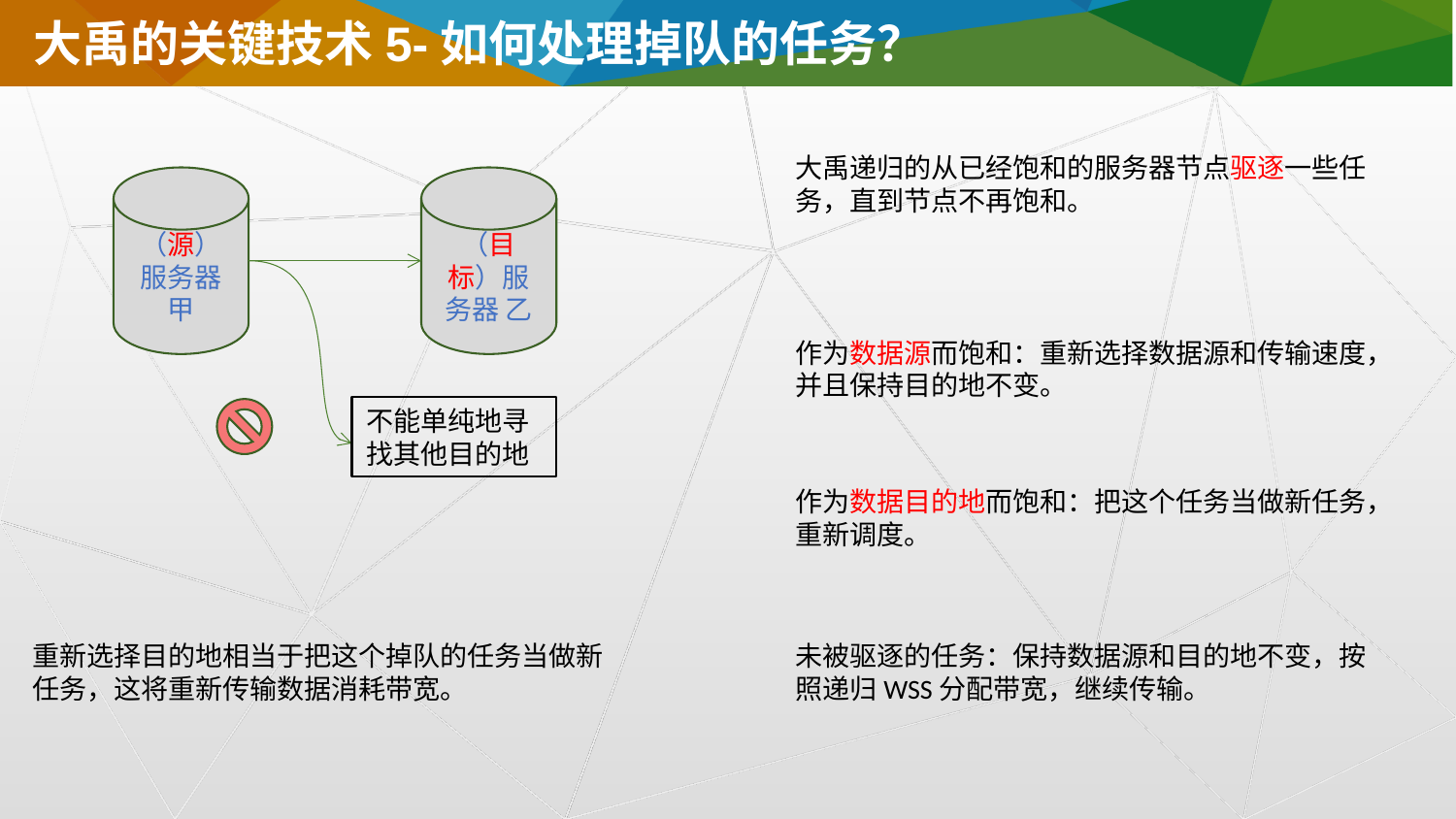

大禹的关键技术5-如何处理掉队的任务？

大禹递归的从已经饱和的服务器节点驱逐一些任务，直到节点不再饱和。
（源）服务器 甲
（目标）服务器 乙

不能单纯地寻找其他目的地

作为数据源而饱和：重新选择数据源和传输速度，并且保持目的地不变。
作为数据目的地而饱和：把这个任务当做新任务，重新调度。
重新选择目的地相当于把这个掉队的任务当做新任务，这将重新传输数据消耗带宽。
未被驱逐的任务：保持数据源和目的地不变，按照递归WSS分配带宽，继续传输。